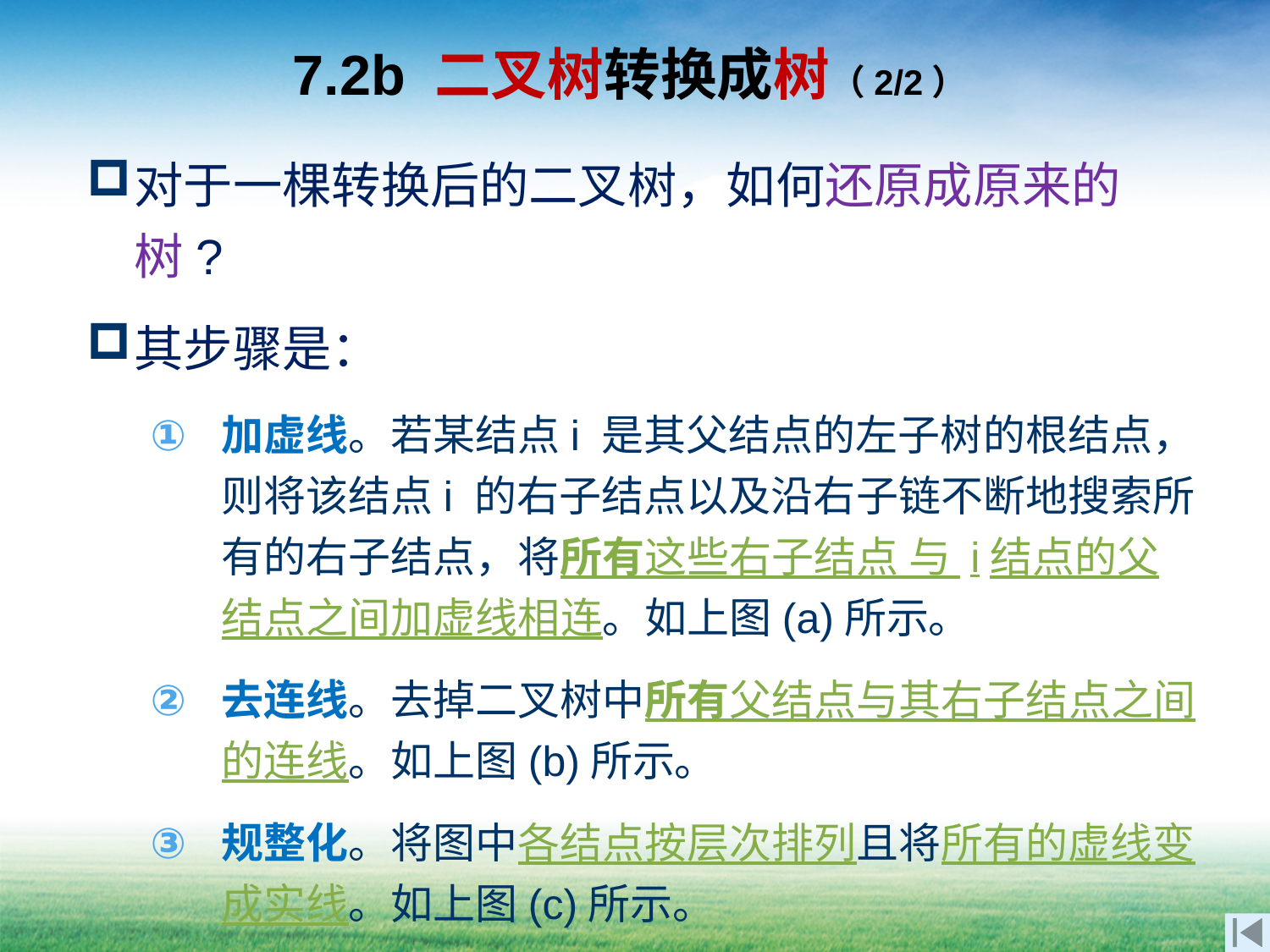

# 7.2b 二叉树转换成树（2/2）
对于一棵转换后的二叉树，如何还原成原来的树?
其步骤是：
加虚线。若某结点i 是其父结点的左子树的根结点，则将该结点i 的右子结点以及沿右子链不断地搜索所有的右子结点，将所有这些右子结点 与 i结点的父结点之间加虚线相连。如上图(a)所示。
去连线。去掉二叉树中所有父结点与其右子结点之间的连线。如上图(b)所示。
规整化。将图中各结点按层次排列且将所有的虚线变成实线。如上图(c)所示。